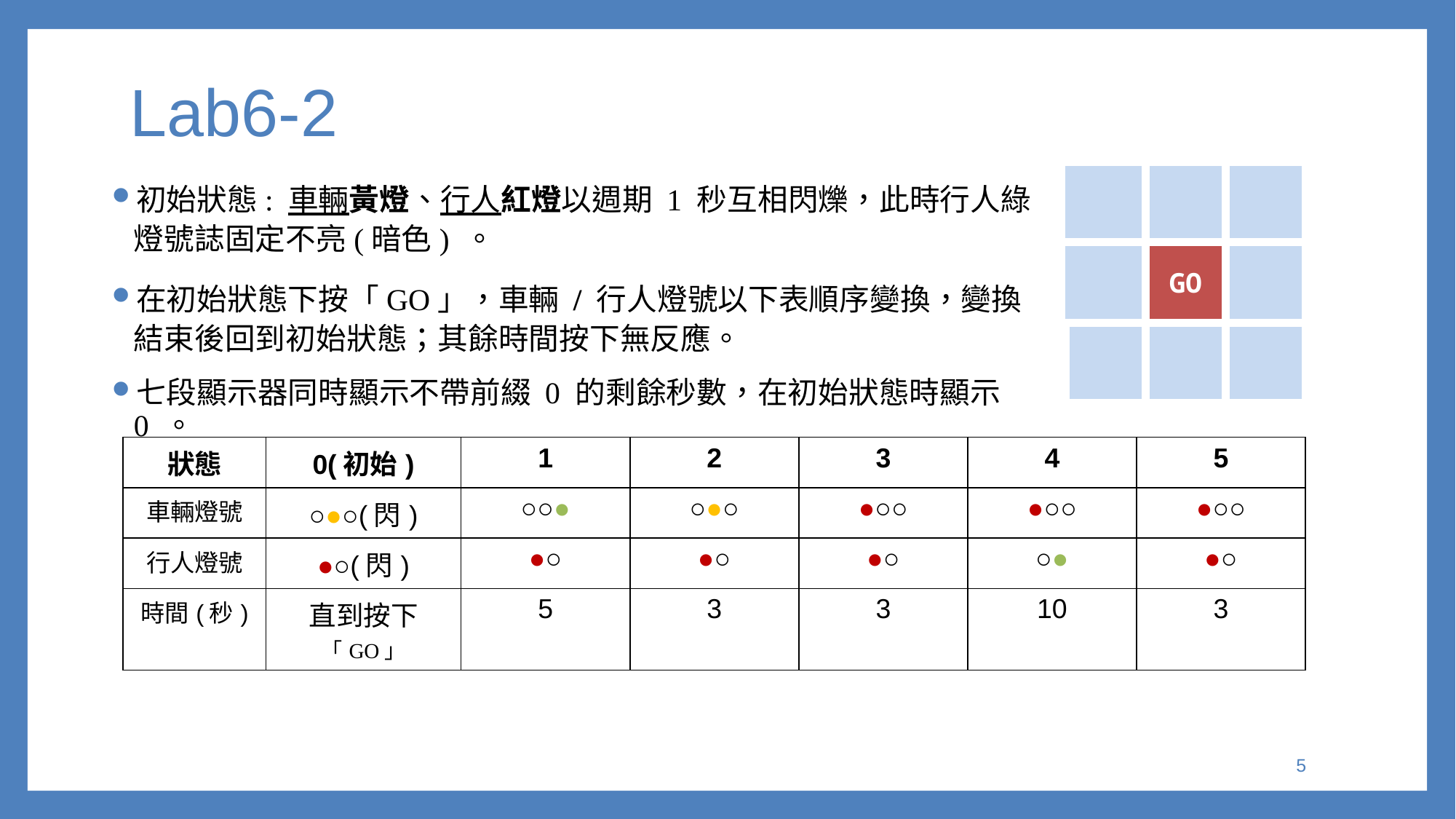

# Lab6-2
|  |  |  |
| --- | --- | --- |
|  | GO |  |
|  |  |  |
初始狀態: 車輛黃燈、行人紅燈以週期 1 秒互相閃爍，此時行人綠燈號誌固定不亮(暗色) 。
在初始狀態下按「GO」，車輛 / 行人燈號以下表順序變換，變換結束後回到初始狀態；其餘時間按下無反應。
七段顯示器同時顯示不帶前綴 0 的剩餘秒數，在初始狀態時顯示 0 。

| 狀態 | 0(初始) | 1 | 2 | 3 | 4 | 5 |
| --- | --- | --- | --- | --- | --- | --- |
| 車輛燈號 | ○●○(閃) | ○○● | ○●○ | ●○○ | ●○○ | ●○○ |
| 行人燈號 | ●○(閃) | ●○ | ●○ | ●○ | ○● | ●○ |
| 時間(秒) | 直到按下「GO」 | 5 | 3 | 3 | 10 | 3 |
5